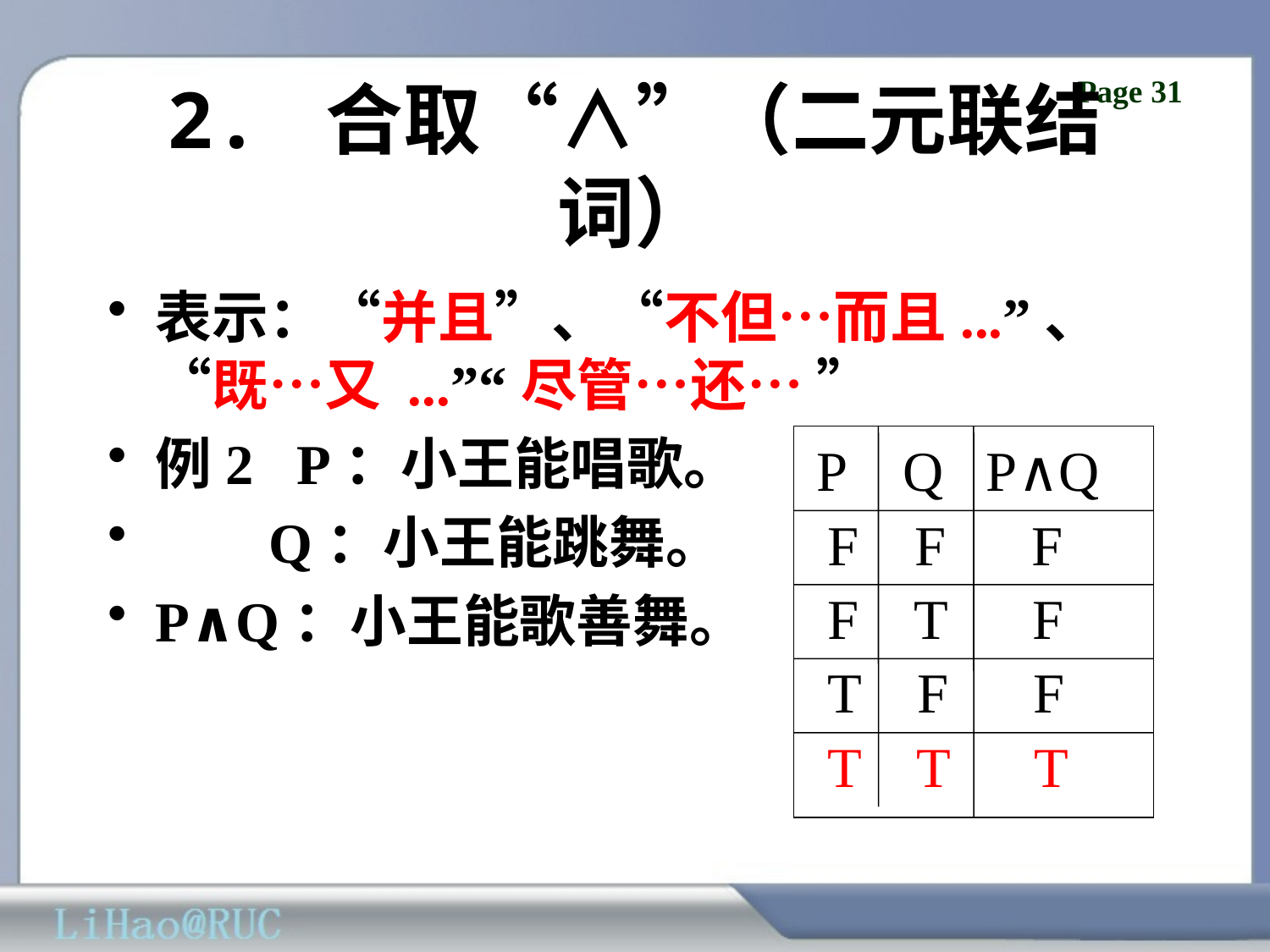

# 2. 合取“∧”（二元联结词）
表示：“并且”、“不但…而且...”、“既…又 ...”“尽管…还… ”
例2   P：小王能唱歌。
        Q：小王能跳舞。
P∧Q：小王能歌善舞。

P    Q   P∧Q
F    F      F
F    T      F
T    F      F
T    T      T